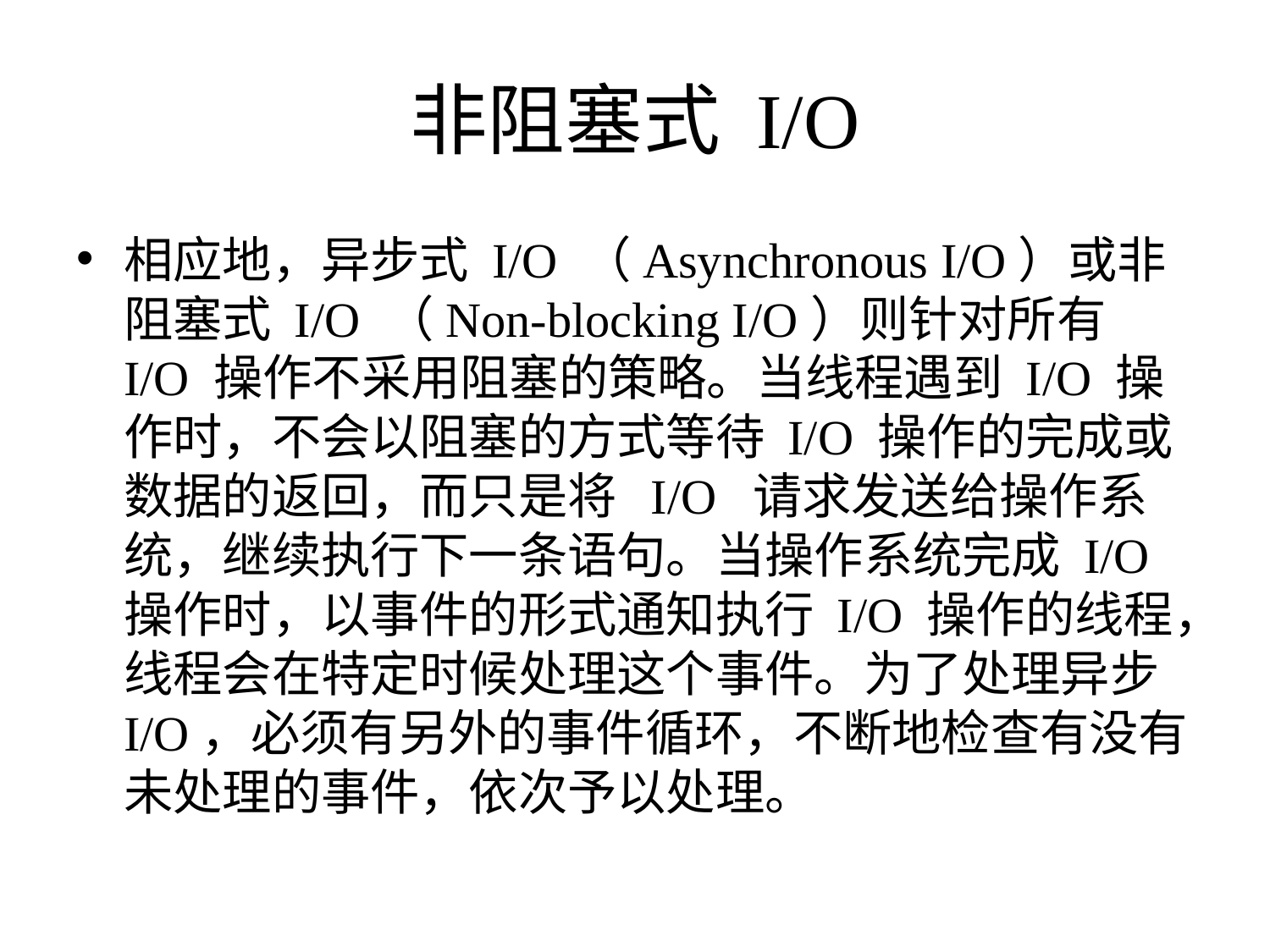

# 非阻塞式 I/O
相应地，异步式 I/O （Asynchronous I/O）或非阻塞式 I/O （Non-blocking I/O）则针对所有 I/O 操作不采用阻塞的策略。当线程遇到 I/O 操作时，不会以阻塞的方式等待 I/O 操作的完成或数据的返回，而只是将  I/O  请求发送给操作系统，继续执行下一条语句。当操作系统完成 I/O 操作时，以事件的形式通知执行 I/O 操作的线程，线程会在特定时候处理这个事件。为了处理异步 I/O，必须有另外的事件循环，不断地检查有没有未处理的事件，依次予以处理。